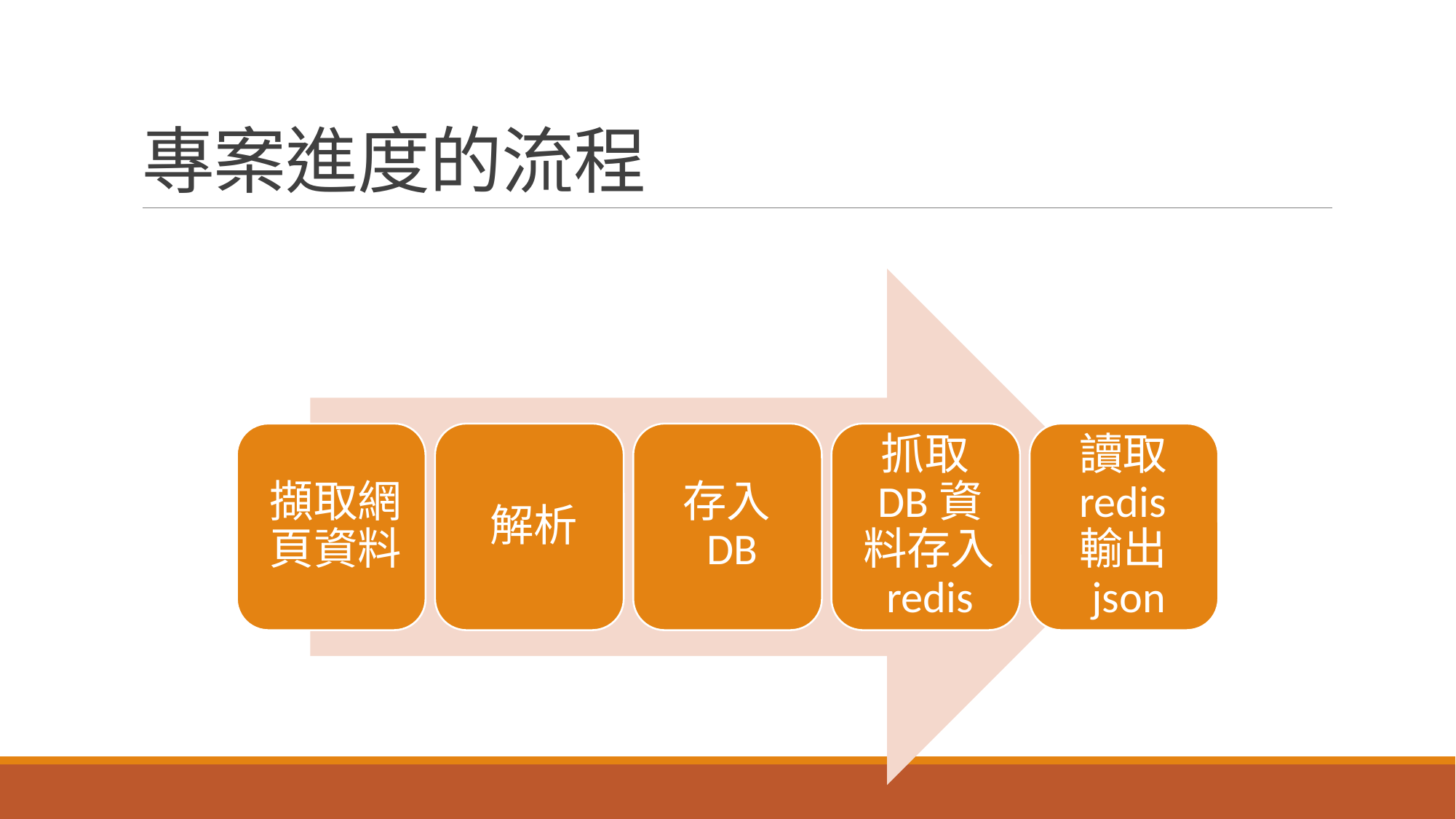

# 專案進度的流程
擷取網頁資料
解析
存入DB
抓取DB資料存入redis
讀取redis輸出json